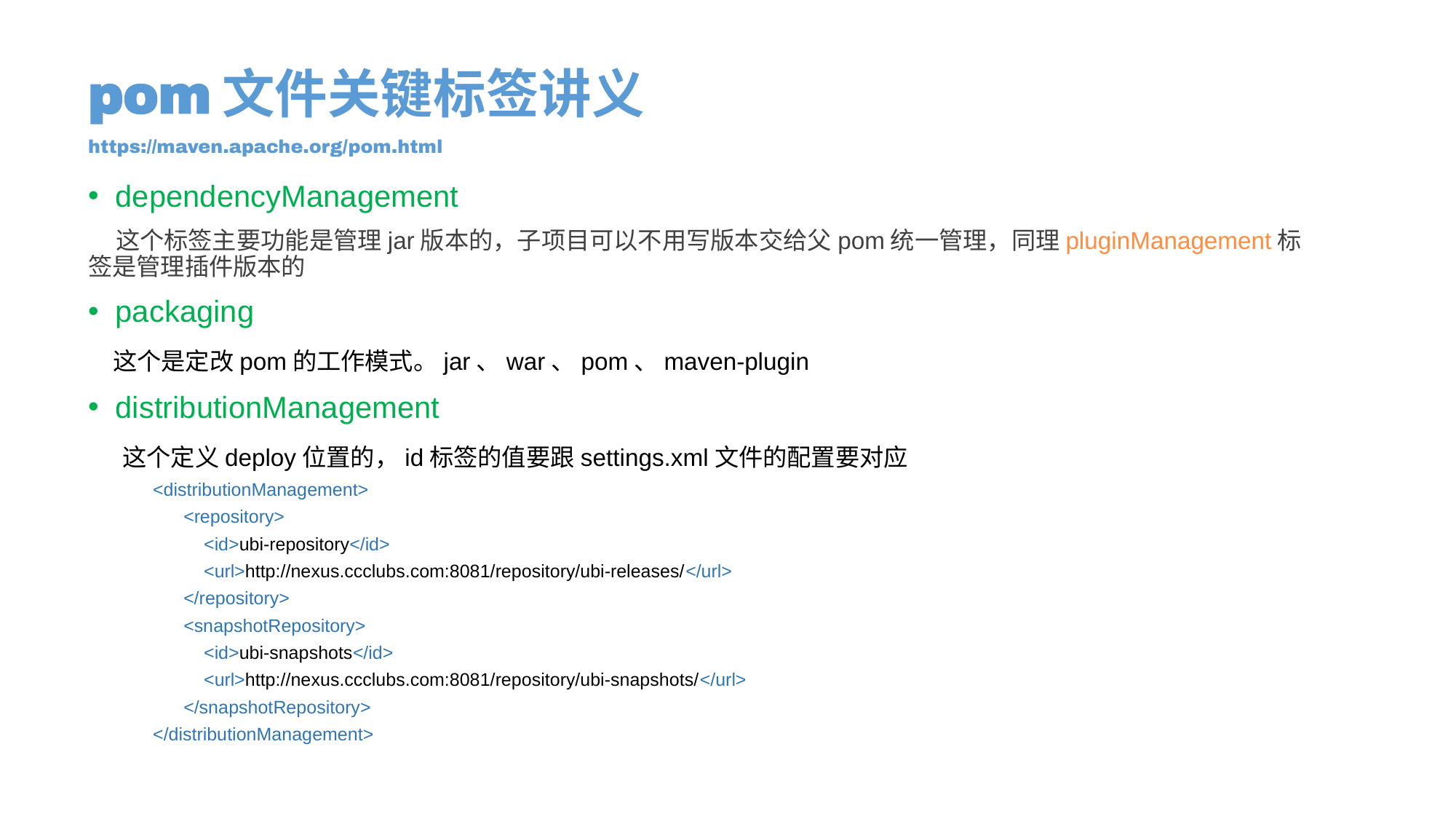

# pom文件关键标签讲义 https://maven.apache.org/pom.html
dependencyManagement
    这个标签主要功能是管理jar版本的，子项目可以不用写版本交给父pom统一管理，同理pluginManagement标签是管理插件版本的
packaging
   这个是定改pom的工作模式。jar、war、pom、maven-plugin
distributionManagement
    这个定义deploy位置的，id标签的值要跟settings.xml文件的配置要对应
  <distributionManagement>
        <repository>
            <id>ubi-repository</id>
            <url>http://nexus.ccclubs.com:8081/repository/ubi-releases/</url>
        </repository>
        <snapshotRepository>
            <id>ubi-snapshots</id>
            <url>http://nexus.ccclubs.com:8081/repository/ubi-snapshots/</url>
        </snapshotRepository>
  </distributionManagement>